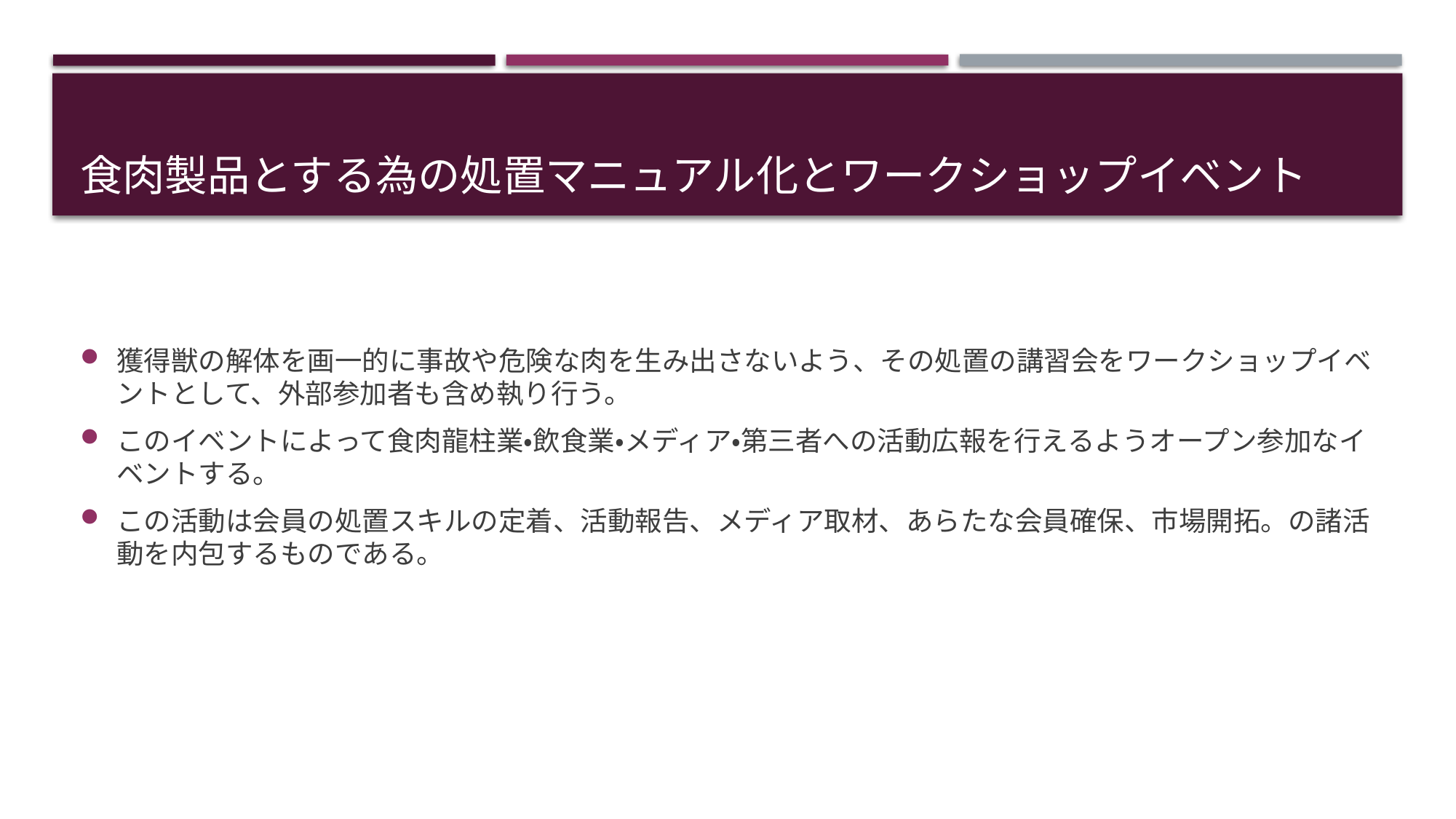

# 食肉製品とする為の処置マニュアル化とワークショップイベント
獲得獣の解体を画一的に事故や危険な肉を生み出さないよう、その処置の講習会をワークショップイベントとして、外部参加者も含め執り行う。
このイベントによって食肉龍柱業・飲食業・メディア・第三者への活動広報を行えるようオープン参加なイベントする。
この活動は会員の処置スキルの定着、活動報告、メディア取材、あらたな会員確保、市場開拓。の諸活動を内包するものである。